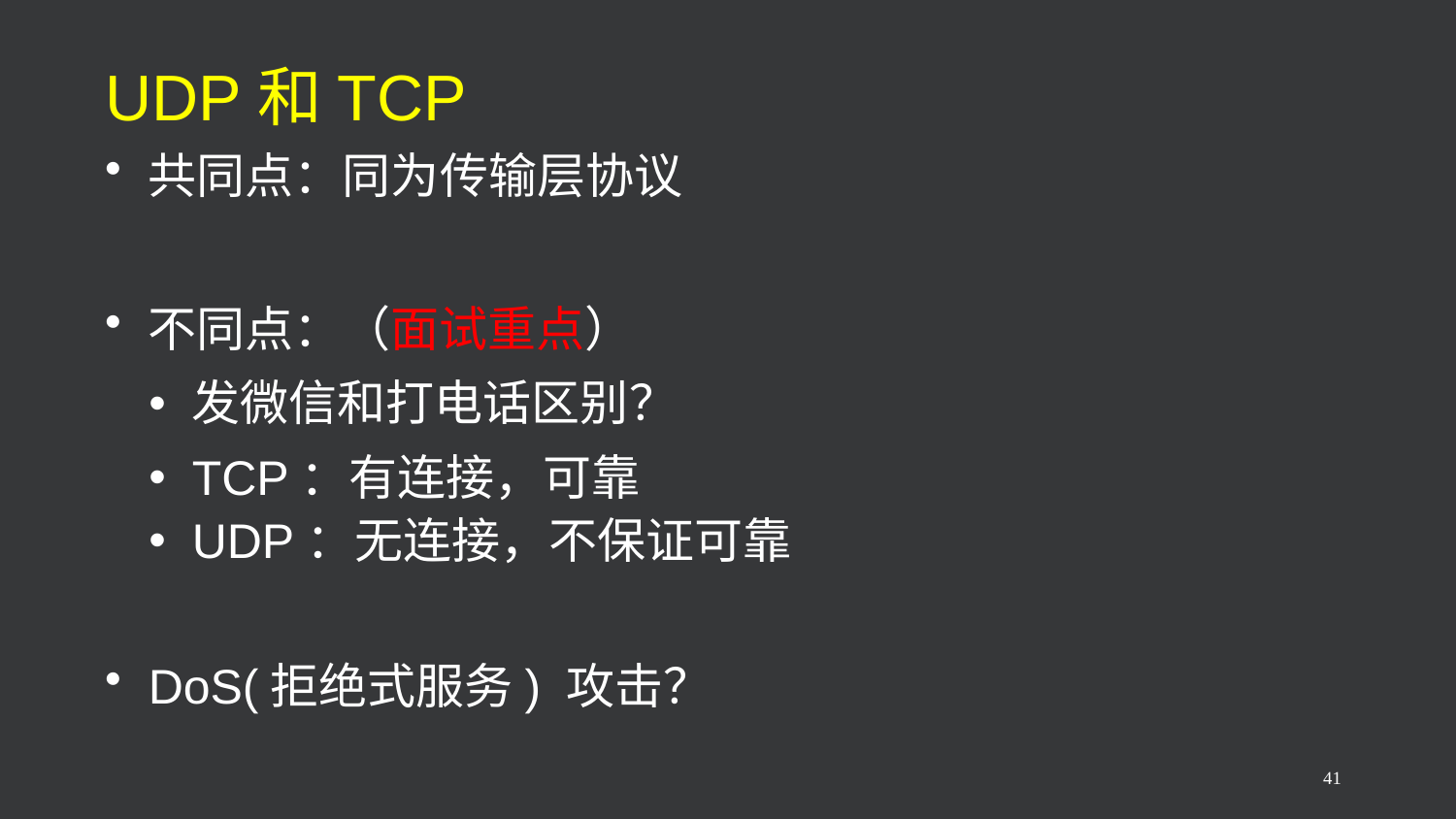

# UDP和TCP
共同点：同为传输层协议

不同点：（面试重点）
发微信和打电话区别？
TCP：有连接，可靠
UDP：无连接，不保证可靠

DoS(拒绝式服务) 攻击？

41